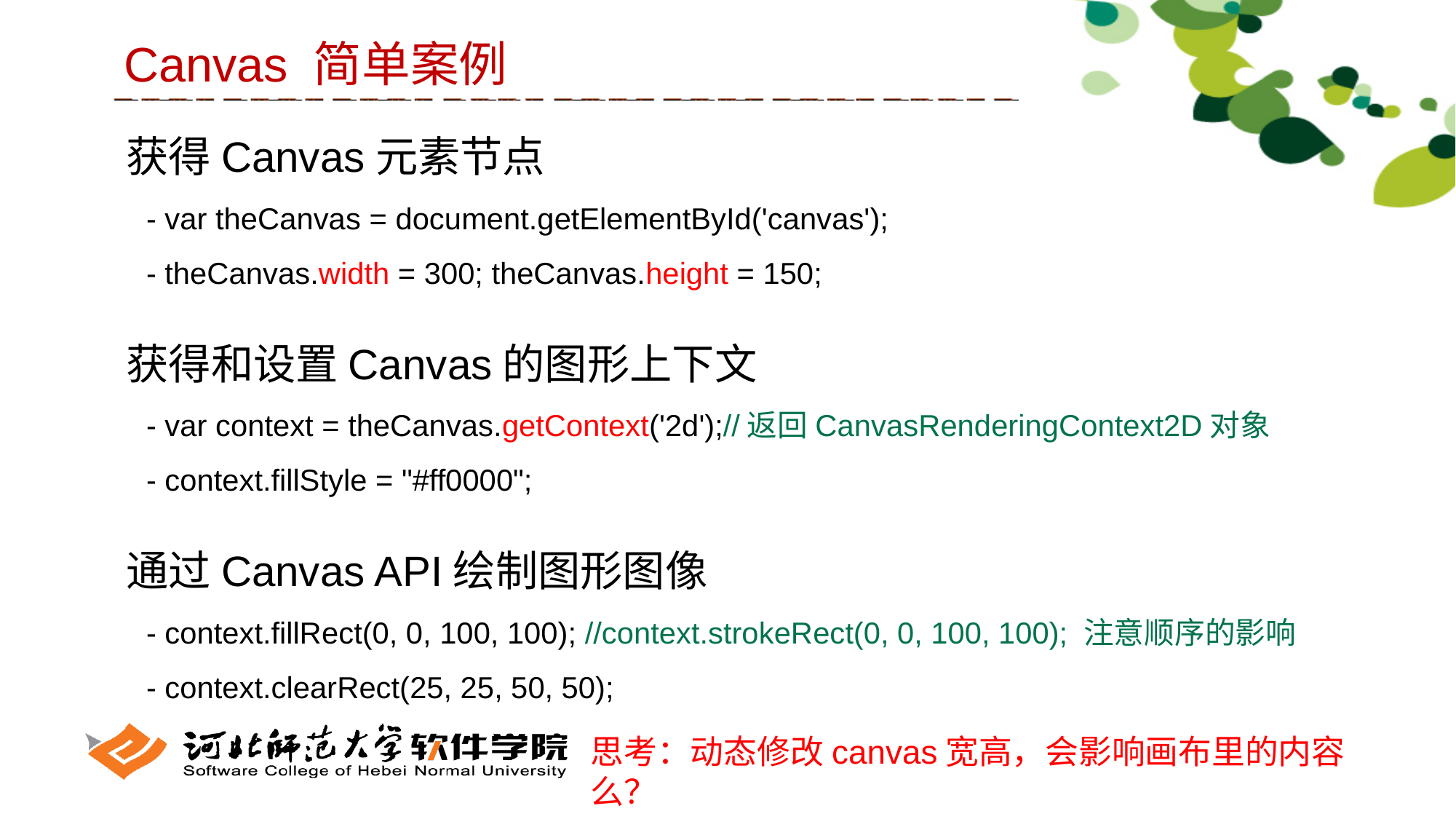

Canvas 简单案例
获得Canvas元素节点
- var theCanvas = document.getElementById('canvas');
- theCanvas.width = 300; theCanvas.height = 150;
获得和设置Canvas的图形上下文
- var context = theCanvas.getContext('2d');//返回CanvasRenderingContext2D对象
- context.fillStyle = "#ff0000";
通过Canvas API绘制图形图像
- context.fillRect(0, 0, 100, 100); //context.strokeRect(0, 0, 100, 100); 注意顺序的影响
- context.clearRect(25, 25, 50, 50);

思考：动态修改canvas宽高，会影响画布里的内容么？